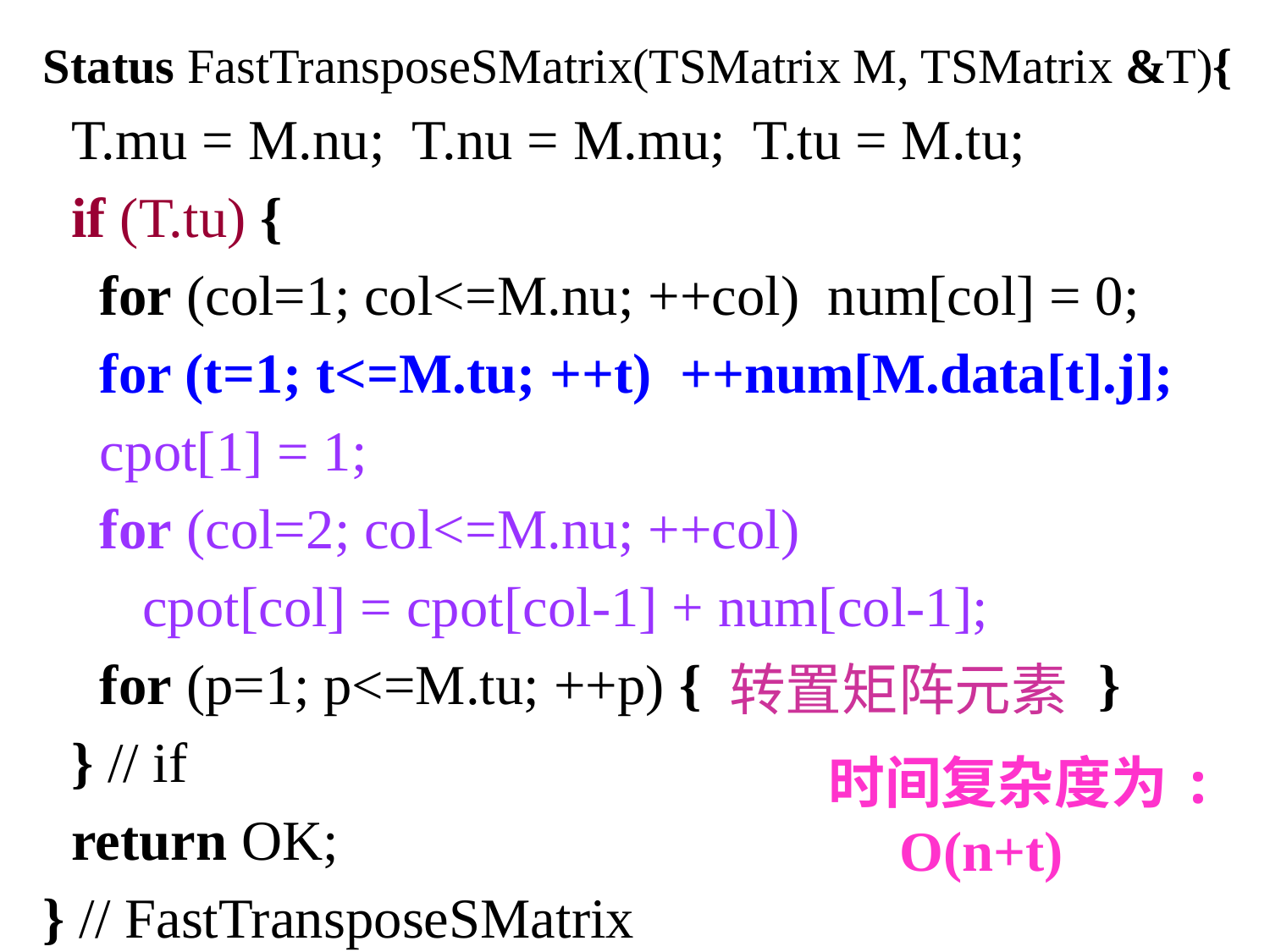

Status FastTransposeSMatrix(TSMatrix M, TSMatrix &T){
  T.mu = M.nu;  T.nu = M.mu;  T.tu = M.tu;
  if (T.tu) {
    for (col=1; col<=M.nu; ++col)  num[col] = 0;
    for (t=1; t<=M.tu; ++t)  ++num[M.data[t].j];
    cpot[1] = 1;
    for (col=2; col<=M.nu; ++col)
       cpot[col] = cpot[col-1] + num[col-1];
    for (p=1; p<=M.tu; ++p) {                            }
  } // if
  return OK;
} // FastTransposeSMatrix
 转置矩阵元素
时间复杂度为:
     O(n+t)